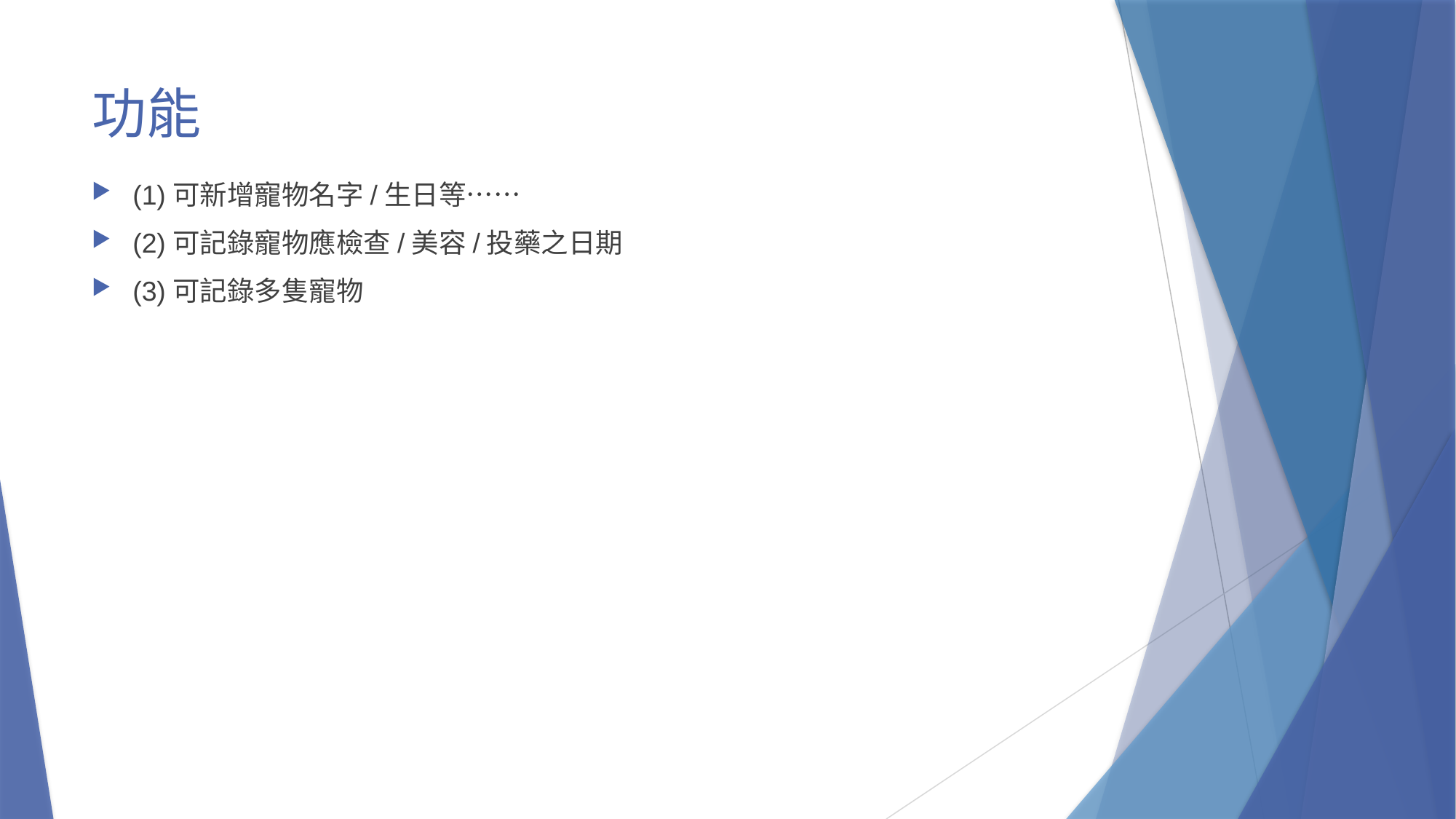

# 功能
(1)可新增寵物名字/生日等……
(2)可記錄寵物應檢查/美容/投藥之日期
(3)可記錄多隻寵物